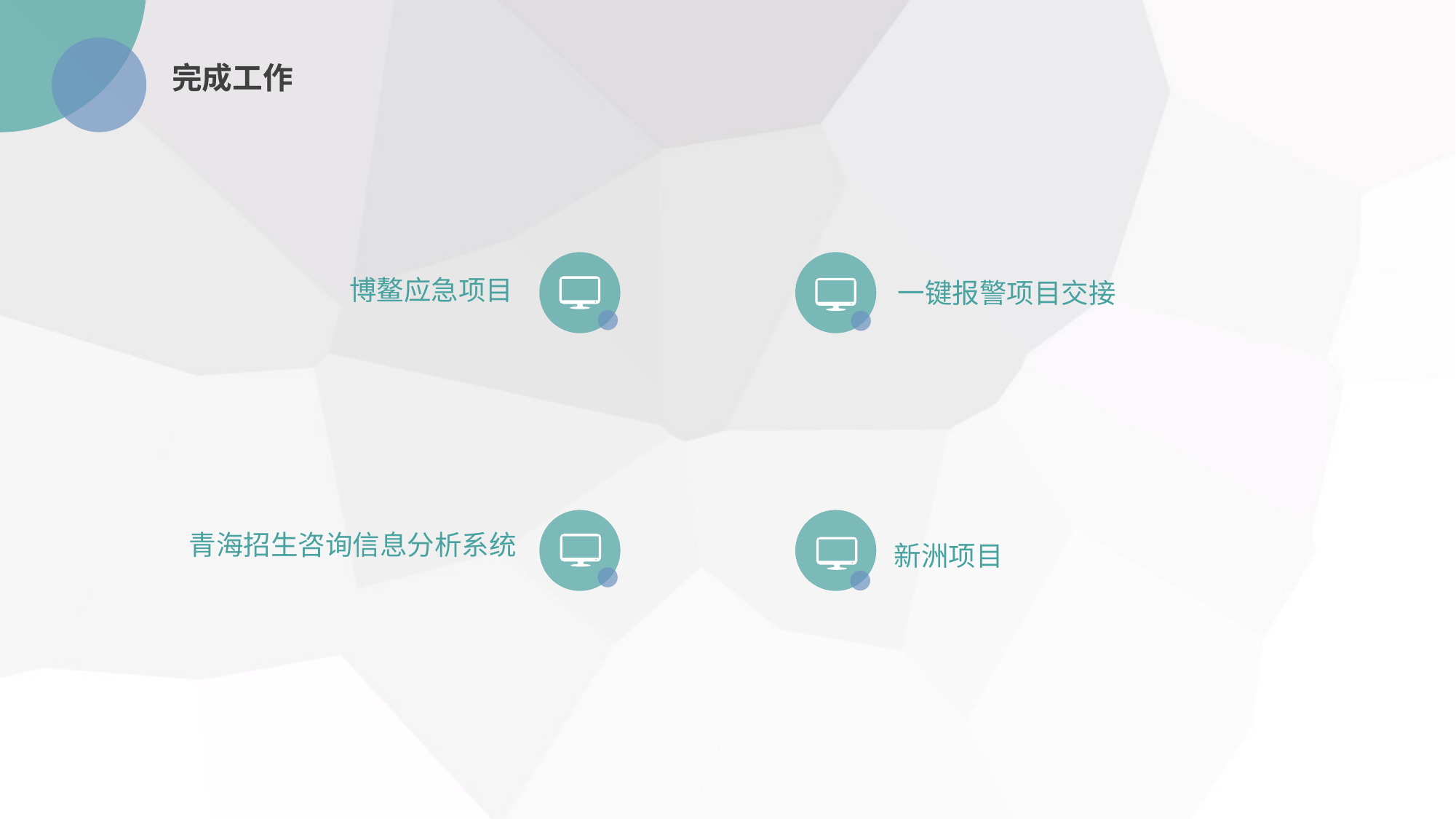

完成工作

博鳌应急项目
一键报警项目交接

青海招生咨询信息分析系统
新洲项目